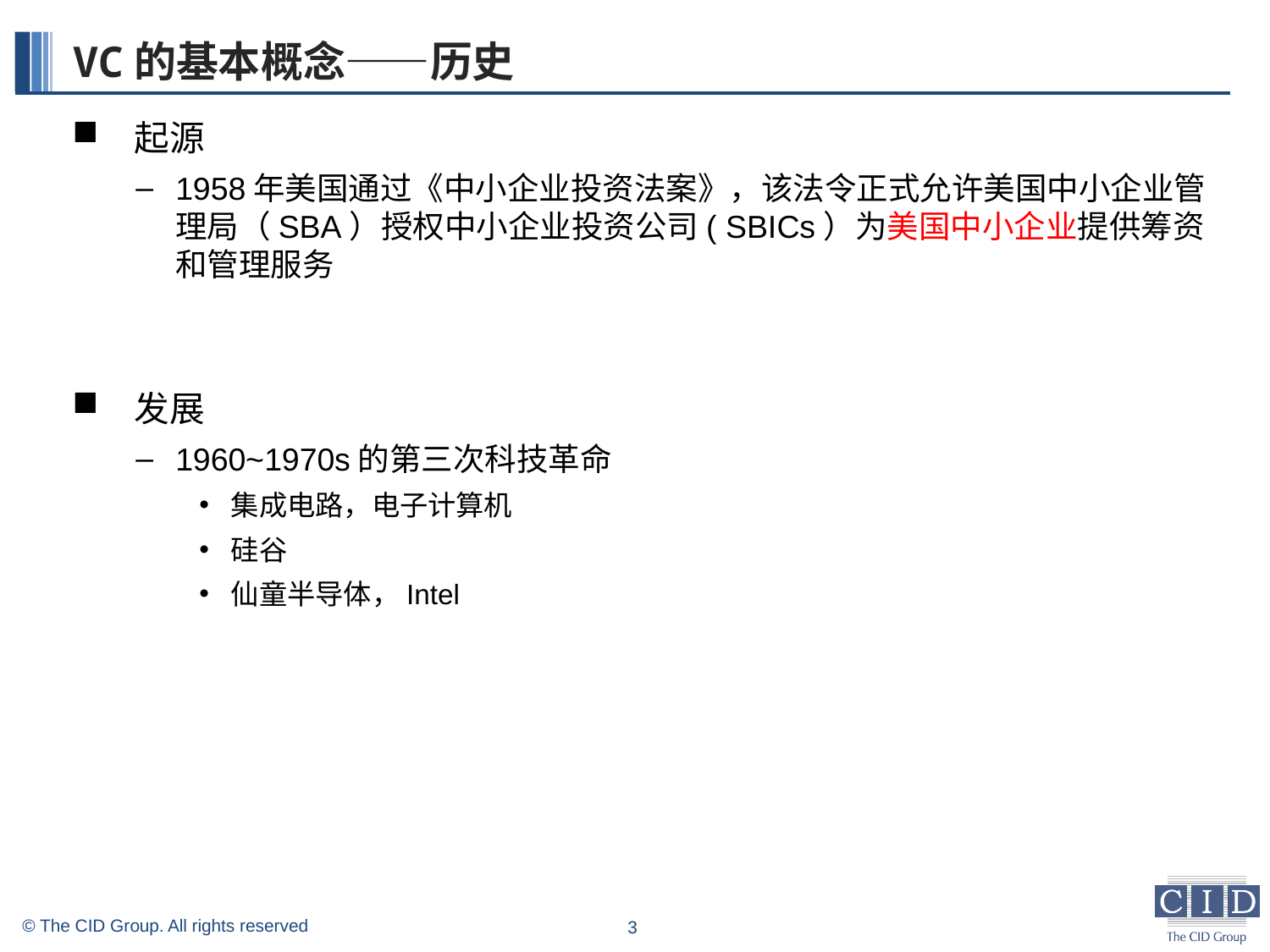

# VC的基本概念——历史
起源
1958年美国通过《中小企业投资法案》，该法令正式允许美国中小企业管理局（SBA）授权中小企业投资公司( SBICs）为美国中小企业提供筹资和管理服务

发展
1960~1970s的第三次科技革命
集成电路，电子计算机
硅谷
仙童半导体，Intel